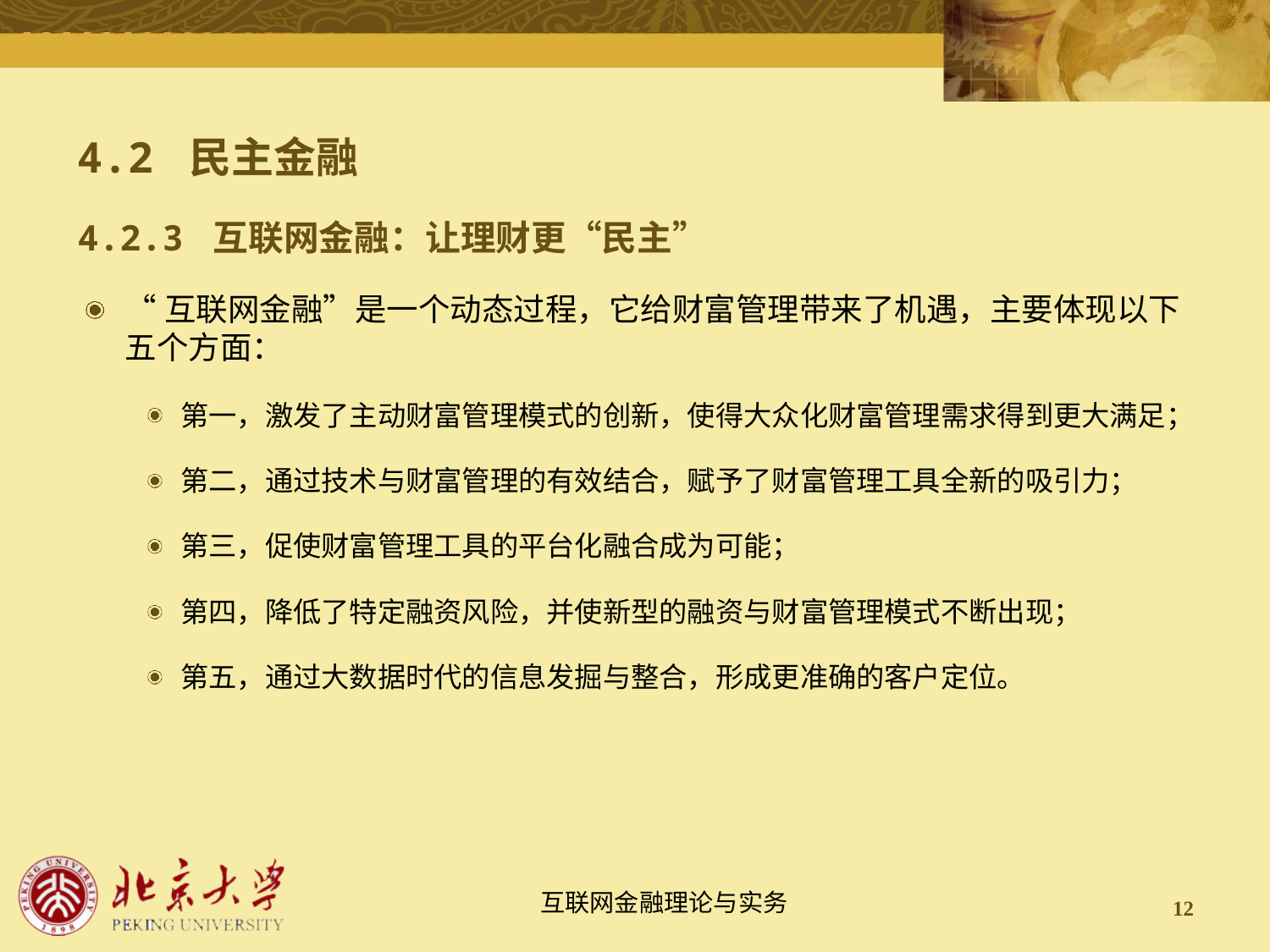

# 4.2 民主金融
4.2.3 互联网金融：让理财更“民主”
“互联网金融”是一个动态过程，它给财富管理带来了机遇，主要体现以下五个方面：
第一，激发了主动财富管理模式的创新，使得大众化财富管理需求得到更大满足；
第二，通过技术与财富管理的有效结合，赋予了财富管理工具全新的吸引力；
第三，促使财富管理工具的平台化融合成为可能；
第四，降低了特定融资风险，并使新型的融资与财富管理模式不断出现；
第五，通过大数据时代的信息发掘与整合，形成更准确的客户定位。
12